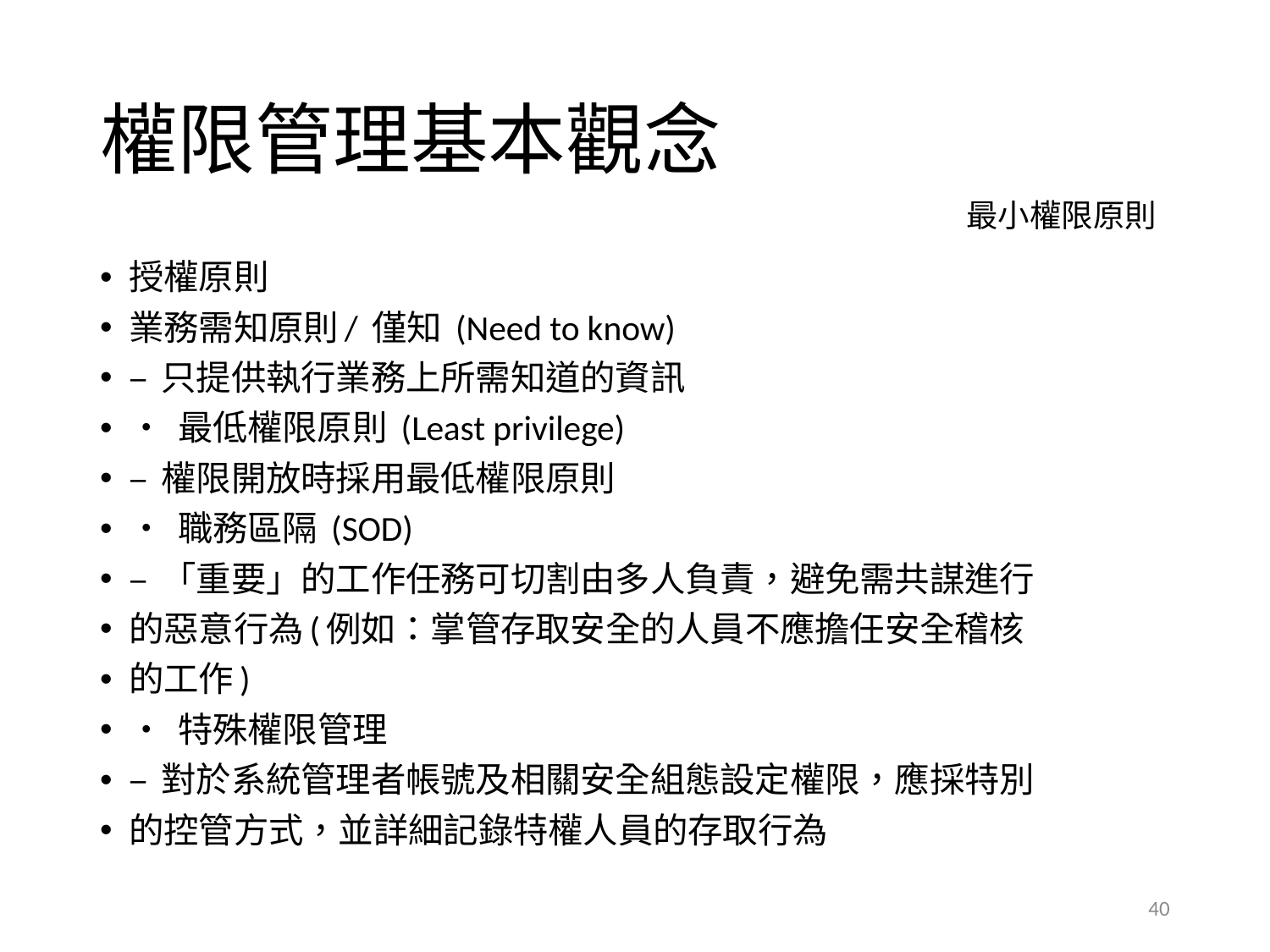

# 權限管理基本觀念
最小權限原則
授權原則
業務需知原則/ 僅知 (Need to know)
– 只提供執行業務上所需知道的資訊
• 最低權限原則 (Least privilege)
– 權限開放時採用最低權限原則
• 職務區隔 (SOD)
– 「重要」的工作任務可切割由多人負責，避免需共謀進行
的惡意行為(例如：掌管存取安全的人員不應擔任安全稽核
的工作)
• 特殊權限管理
– 對於系統管理者帳號及相關安全組態設定權限，應採特別
的控管方式，並詳細記錄特權人員的存取行為
40